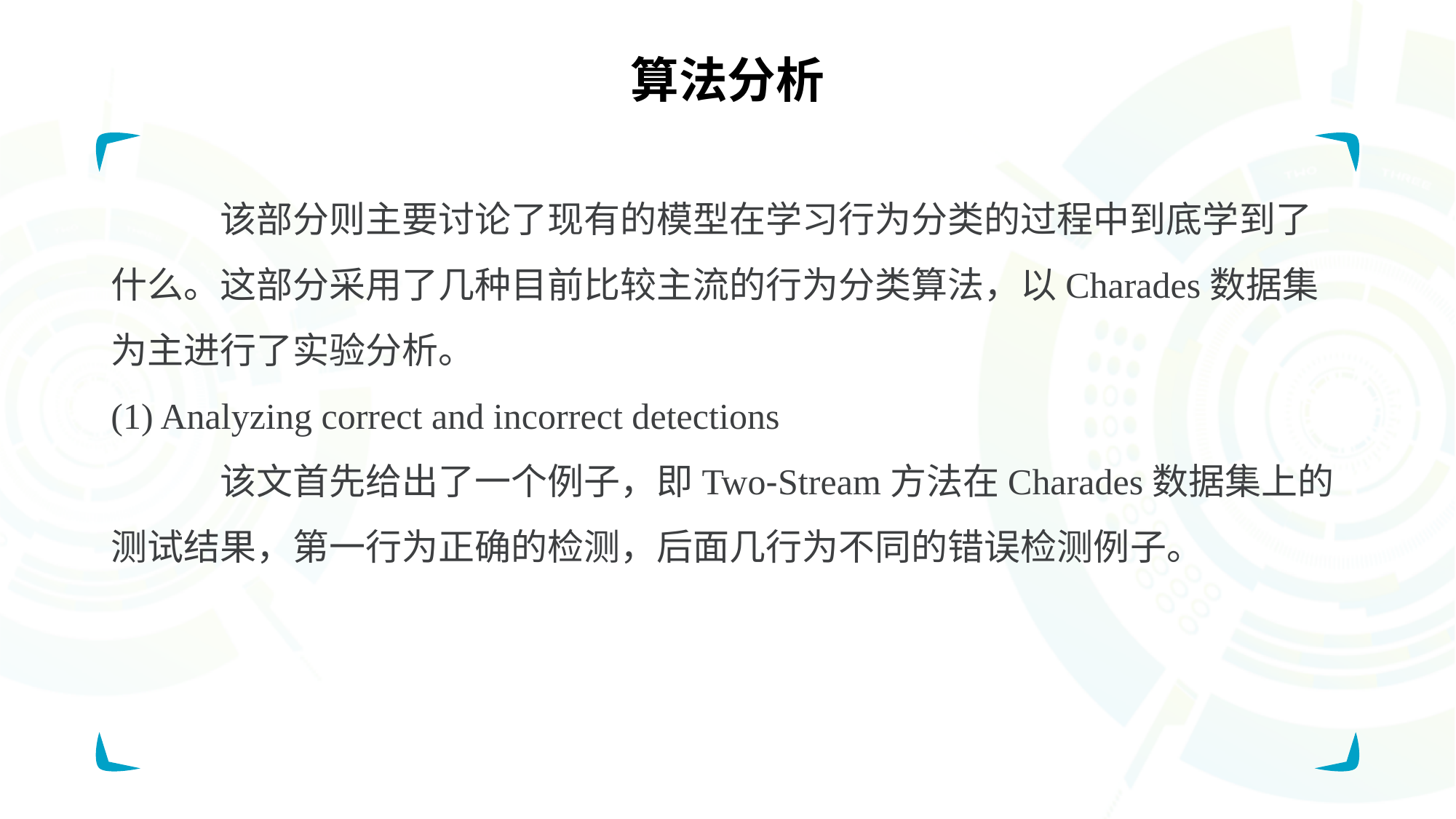

# 算法分析

	该部分则主要讨论了现有的模型在学习行为分类的过程中到底学到了什么。这部分采用了几种目前比较主流的行为分类算法，以Charades数据集为主进行了实验分析。
(1) Analyzing correct and incorrect detections
	该文首先给出了一个例子，即Two-Stream方法在Charades数据集上的测试结果，第一行为正确的检测，后面几行为不同的错误检测例子。